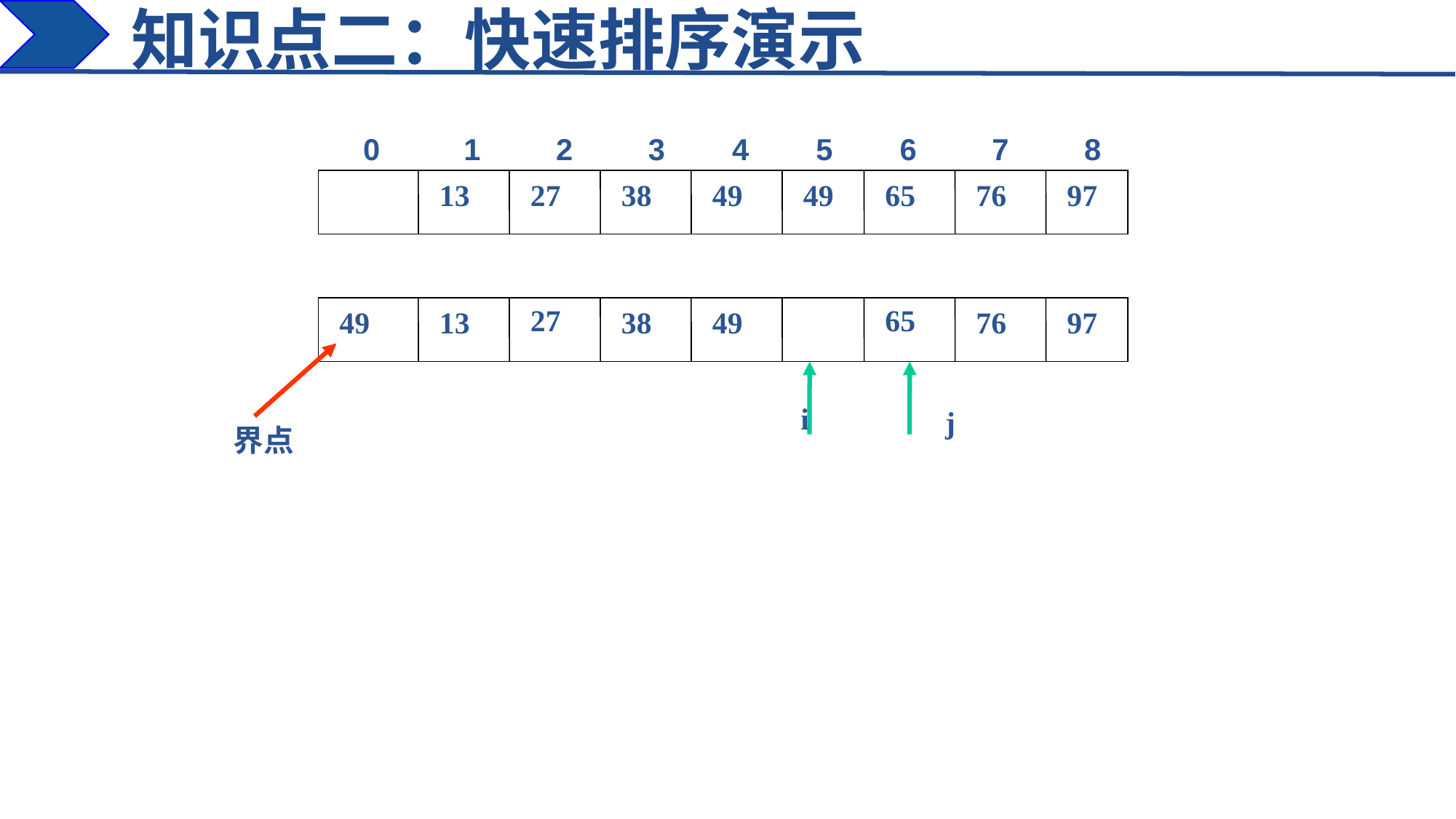

知识点二：快速排序演示
   0          1         2         3        4        5        6         7         8

13
27
38
49
49
65
76
97
27
65

49
13
38
49
76
97

i

j
界点